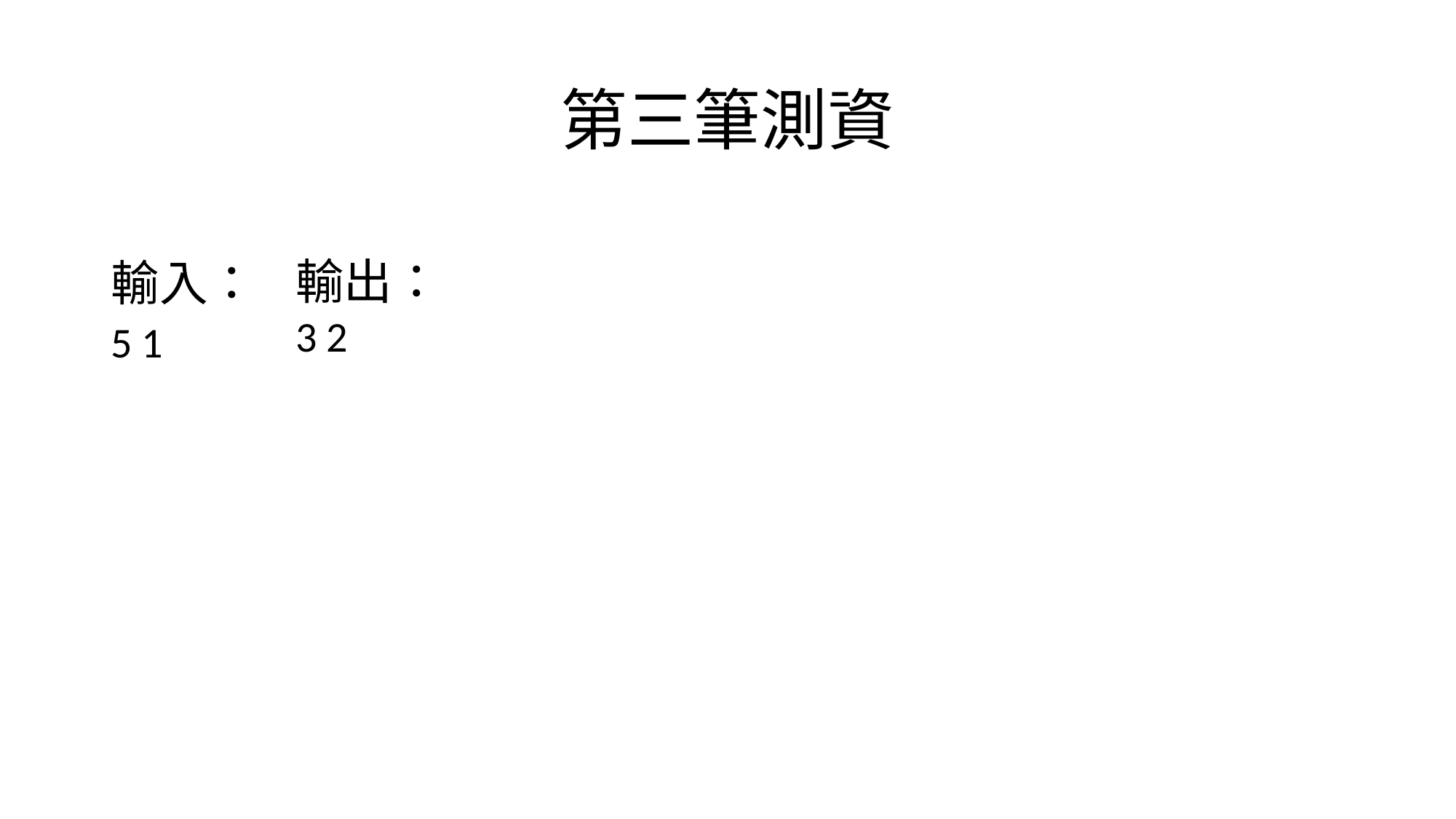

# 第三筆測資
輸出：
3 2

輸入：

5 1